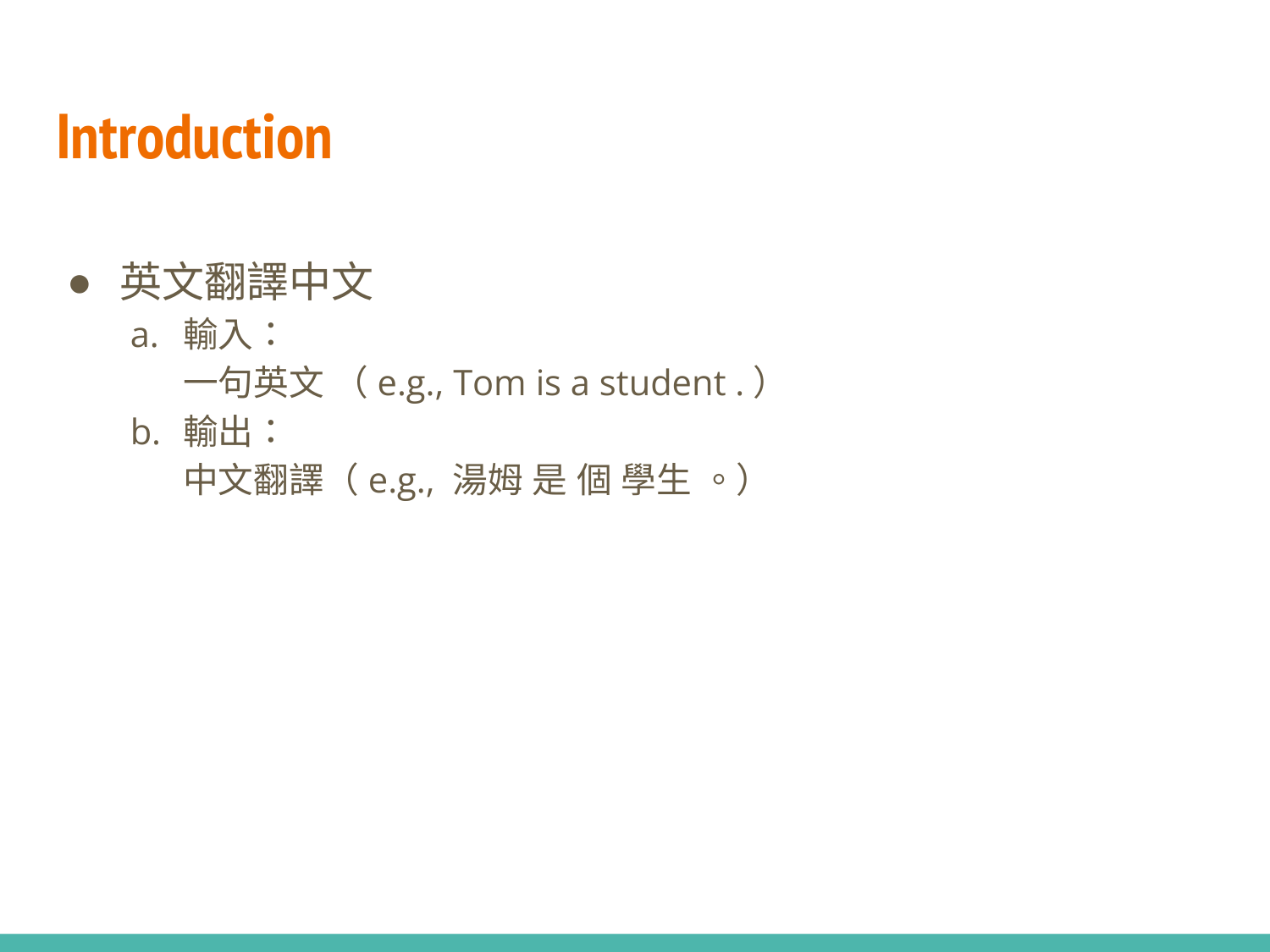

# Introduction
英文翻譯中文
輸入：
一句英文 （e.g., Tom is a student .）
輸出：
中文翻譯（e.g., 湯姆 是 個 學生 。）